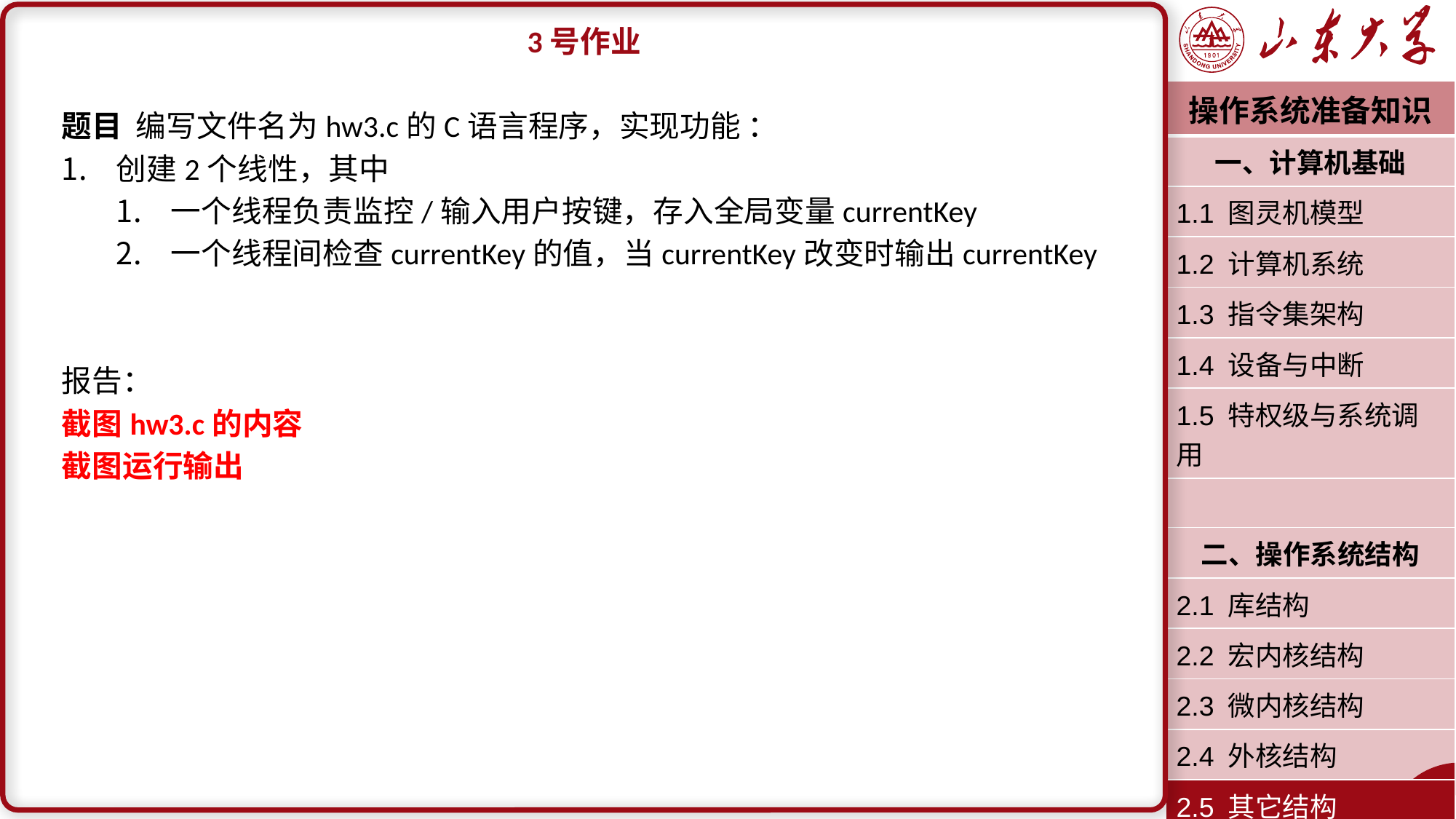

3号作业

题目  编写文件名为hw3.c的C语言程序，实现功能 ：
创建2个线性，其中
一个线程负责监控/输入用户按键，存入全局变量currentKey
一个线程间检查currentKey的值，当currentKey改变时输出currentKey

报告：
截图hw3.c的内容
截图运行输出

| 操作系统准备知识 |
| --- |
| 一、计算机基础 |
| 1.1 图灵机模型 |
| 1.2 计算机系统 |
| 1.3 指令集架构 |
| 1.4 设备与中断 |
| 1.5 特权级与系统调用 |
|  |
| 二、操作系统结构 |
| 2.1 库结构 |
| 2.2 宏内核结构 |
| 2.3 微内核结构 |
| 2.4 外核结构 |
| 2.5 其它结构 |
| 潘润宇 2023.02 |